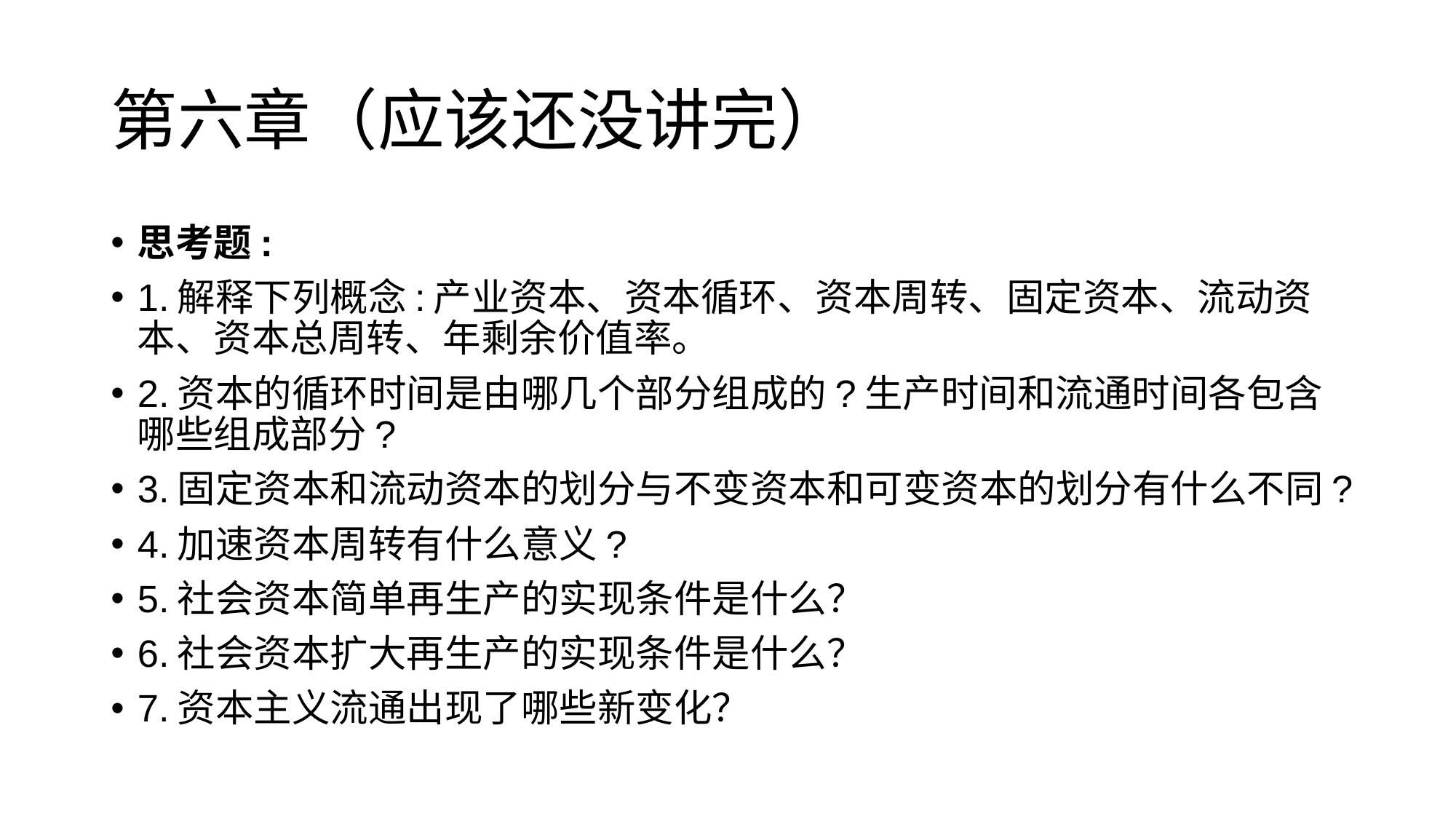

# 第六章（应该还没讲完）
思考题:
1.解释下列概念:产业资本、资本循环、资本周转、固定资本、流动资本、资本总周转、年剩余价值率。
2.资本的循环时间是由哪几个部分组成的?生产时间和流通时间各包含哪些组成部分?
3.固定资本和流动资本的划分与不变资本和可变资本的划分有什么不同?
4.加速资本周转有什么意义?
5.社会资本简单再生产的实现条件是什么？
6.社会资本扩大再生产的实现条件是什么？
7.资本主义流通出现了哪些新变化？